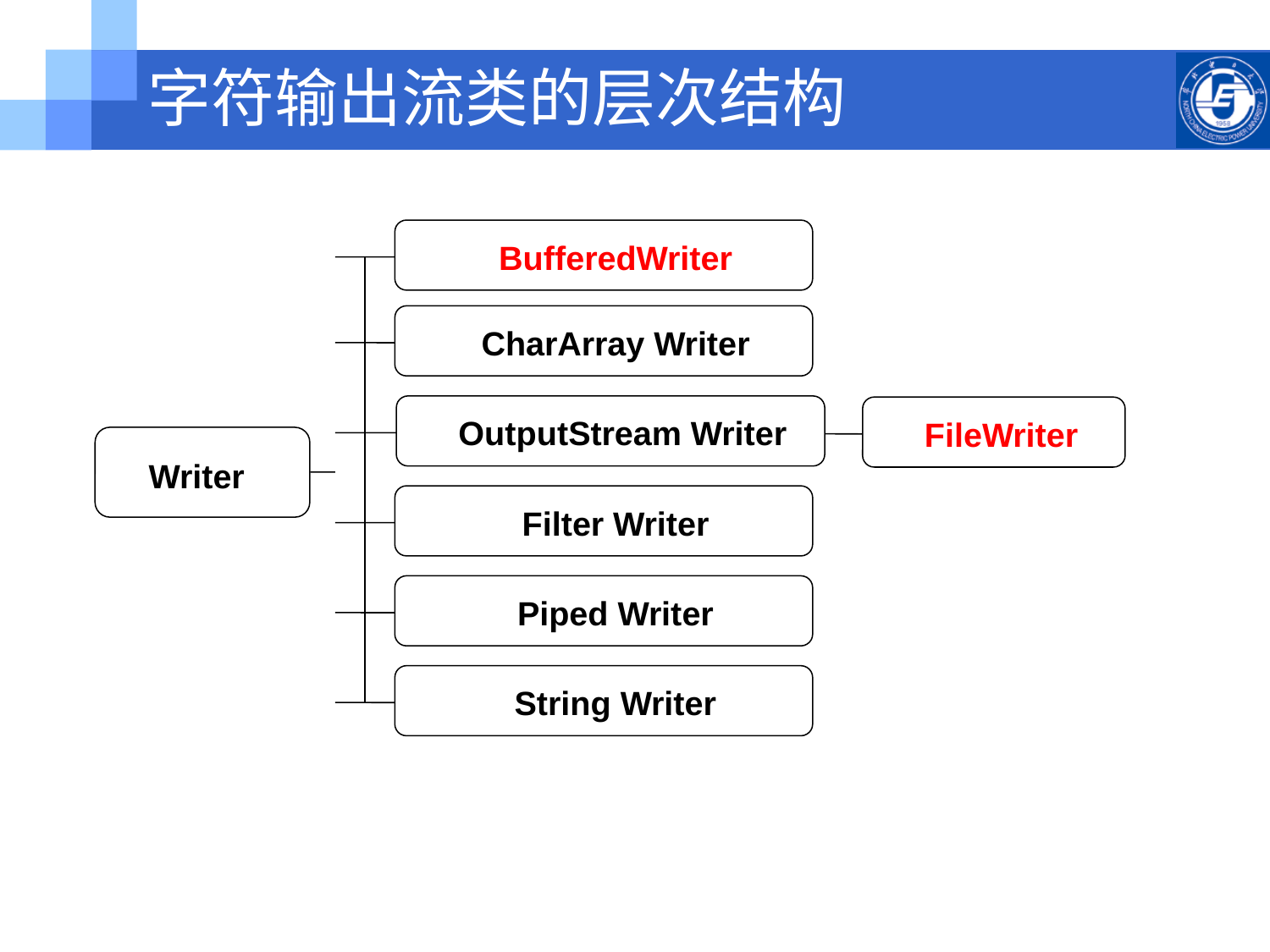

# 字符输出流类的层次结构

BufferedWriter

CharArray Writer

OutputStream Writer

FileWriter

Writer

Filter Writer

Piped Writer

String Writer